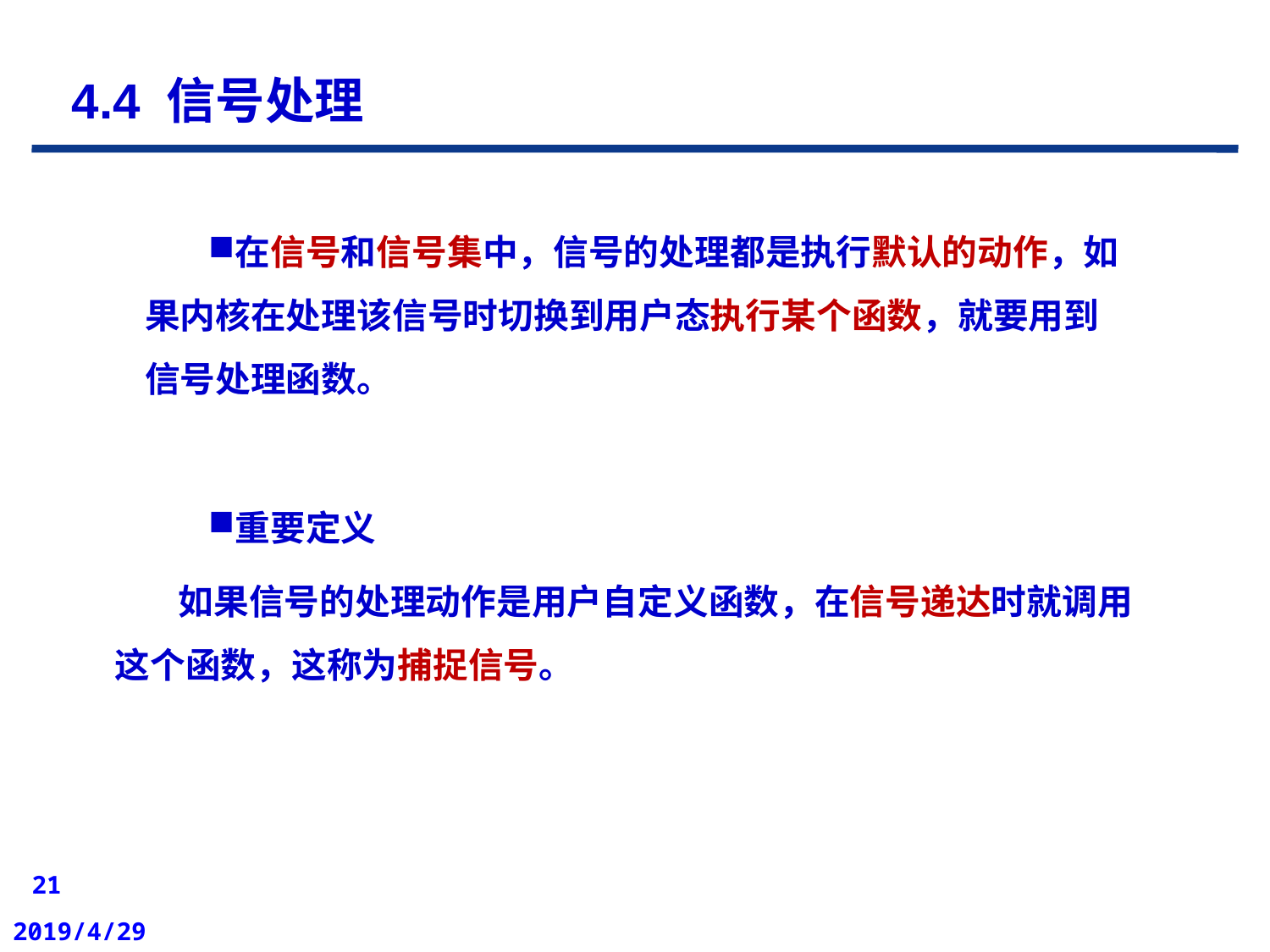

4.4 信号处理
在信号和信号集中，信号的处理都是执行默认的动作，如果内核在处理该信号时切换到用户态执行某个函数，就要用到信号处理函数。

重要定义
如果信号的处理动作是用户自定义函数，在信号递达时就调用这个函数，这称为捕捉信号。